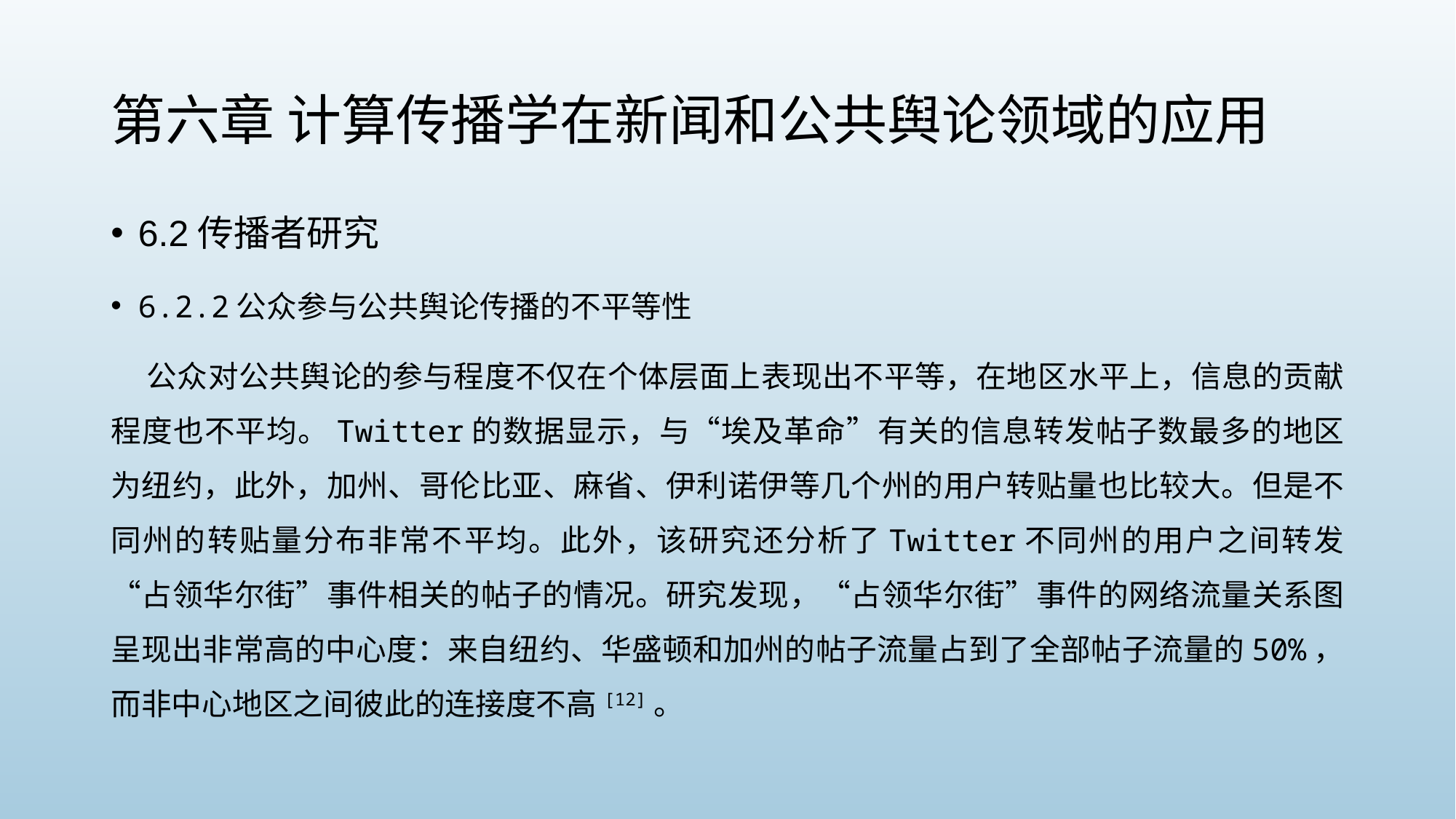

# 第六章 计算传播学在新闻和公共舆论领域的应用
6.2传播者研究
6.2.2公众参与公共舆论传播的不平等性
    公众对公共舆论的参与程度不仅在个体层面上表现出不平等，在地区水平上，信息的贡献程度也不平均。Twitter的数据显示，与“埃及革命”有关的信息转发帖子数最多的地区为纽约，此外，加州、哥伦比亚、麻省、伊利诺伊等几个州的用户转贴量也比较大。但是不同州的转贴量分布非常不平均。此外，该研究还分析了Twitter不同州的用户之间转发“占领华尔街”事件相关的帖子的情况。研究发现，“占领华尔街”事件的网络流量关系图呈现出非常高的中心度：来自纽约、华盛顿和加州的帖子流量占到了全部帖子流量的50%，而非中心地区之间彼此的连接度不高[12]。